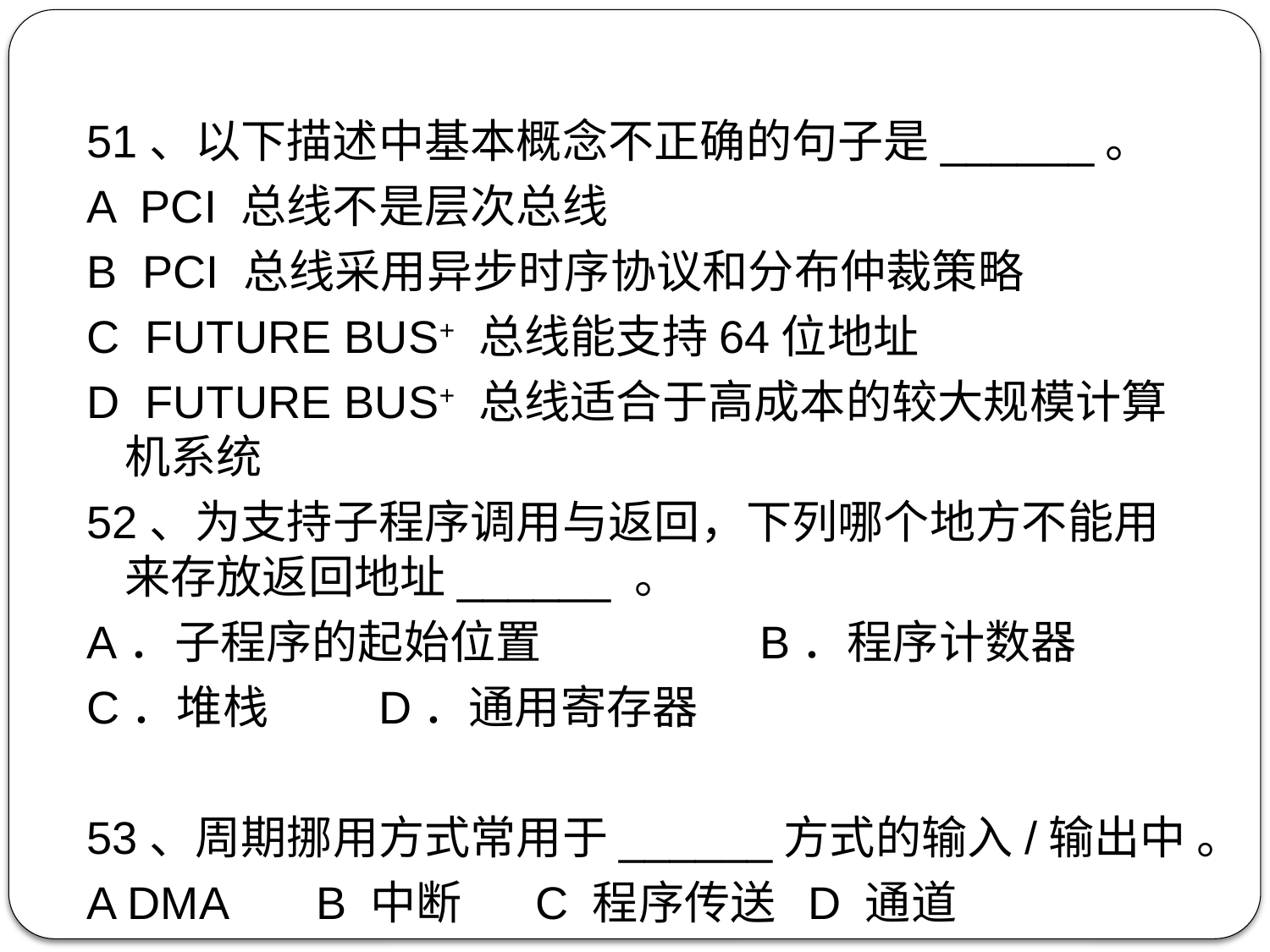

51、以下描述中基本概念不正确的句子是______。
A  PCI 总线不是层次总线
B  PCI 总线采用异步时序协议和分布仲裁策略
C  FUTURE BUS+ 总线能支持64位地址
D  FUTURE BUS+ 总线适合于高成本的较大规模计算机系统
52、为支持子程序调用与返回，下列哪个地方不能用来存放返回地址______ 。
A．子程序的起始位置		B．程序计数器
C．堆栈	D．通用寄存器

53、周期挪用方式常用于______方式的输入/输出中 。
A DMA       B 中断      C 程序传送  D 通道